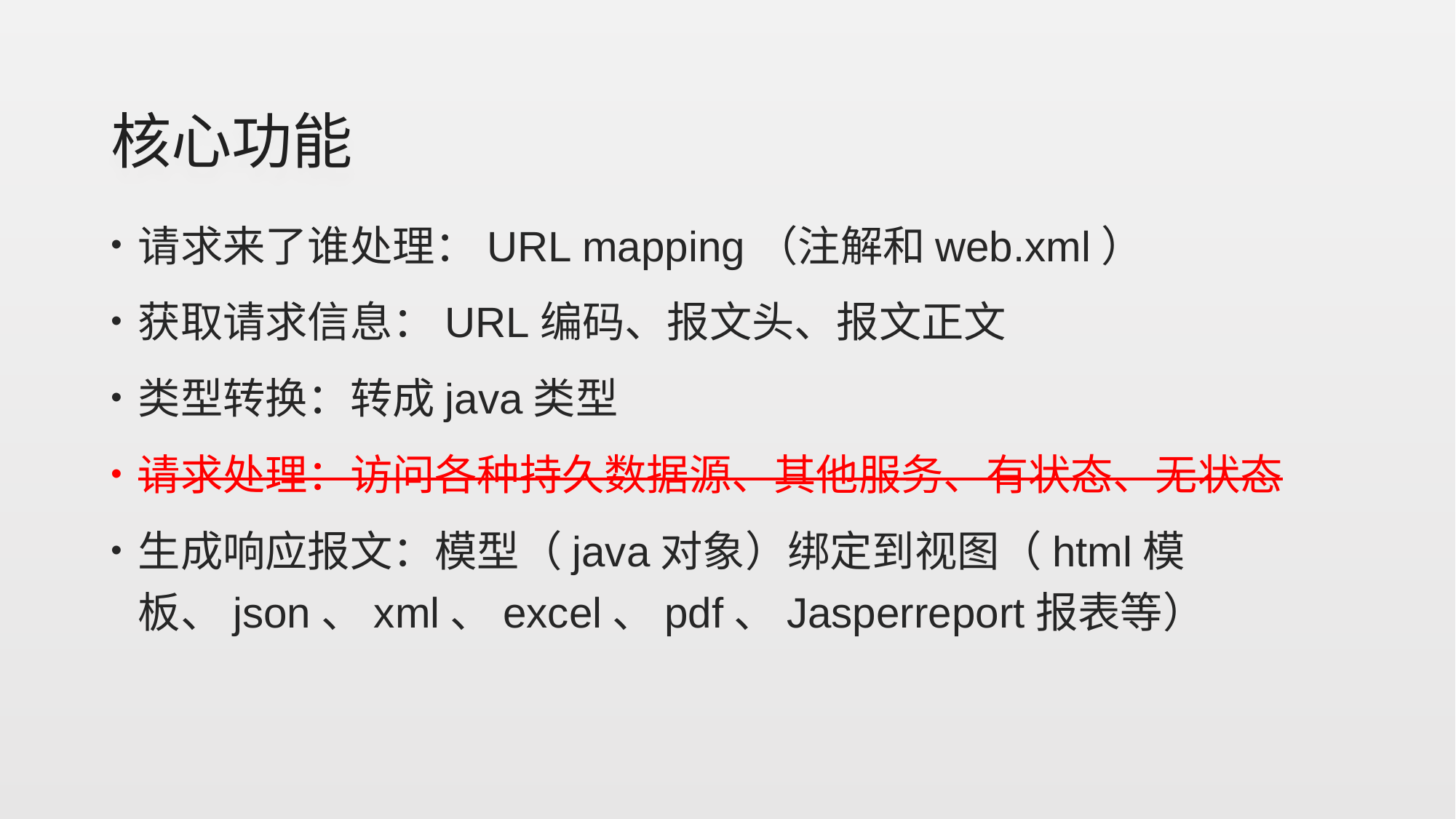

# 核心功能
请求来了谁处理：URL mapping（注解和web.xml）
获取请求信息：URL编码、报文头、报文正文
类型转换：转成java类型
请求处理：访问各种持久数据源、其他服务、有状态、无状态
生成响应报文：模型（java对象）绑定到视图（html模板、json、xml、excel、pdf、Jasperreport报表等）